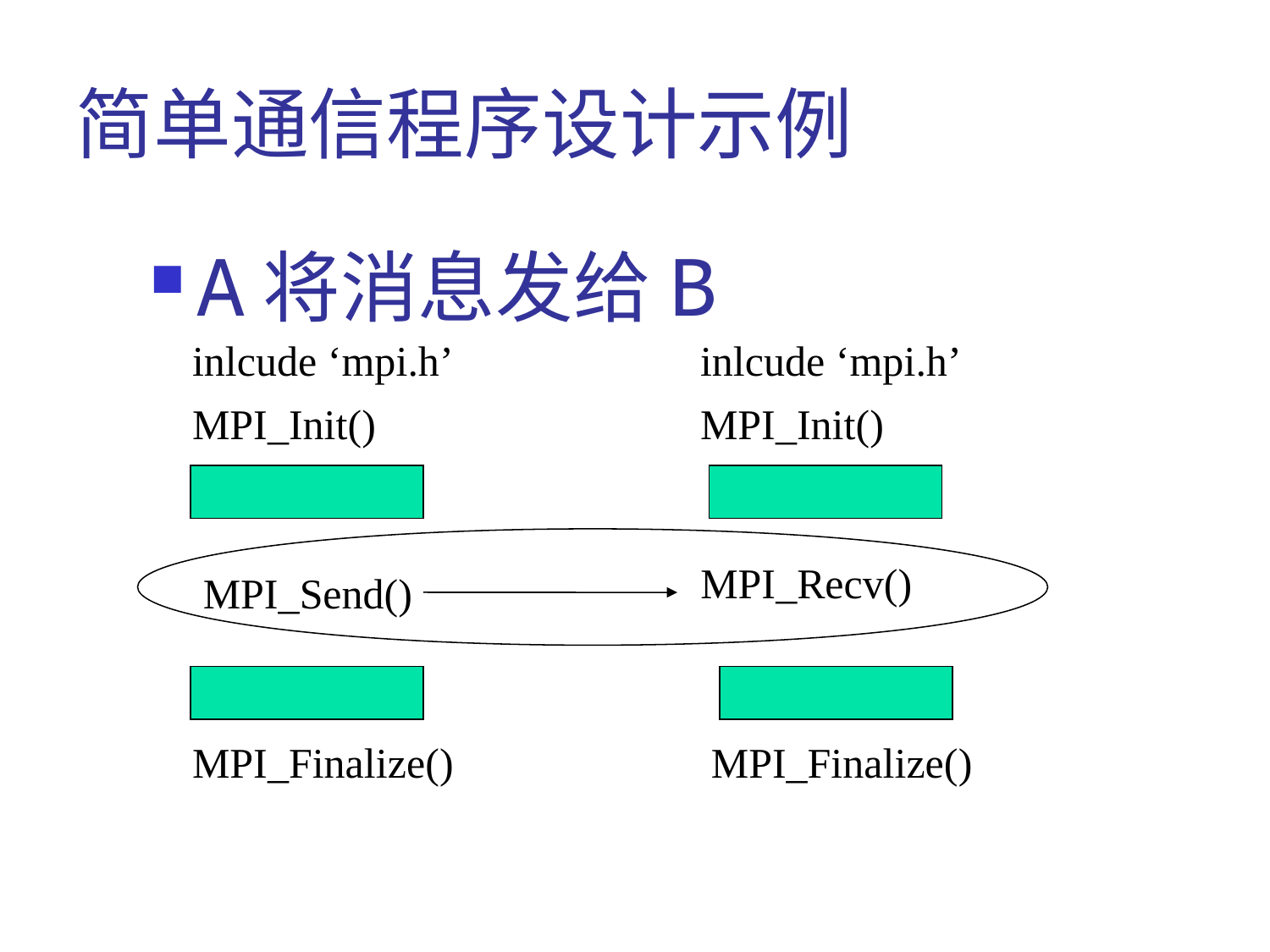

简单通信程序设计示例
A将消息发给B

inlcude ‘mpi.h’
inlcude ‘mpi.h’
MPI_Init()
MPI_Init()

MPI_Recv()
MPI_Send()

MPI_Finalize()
MPI_Finalize()